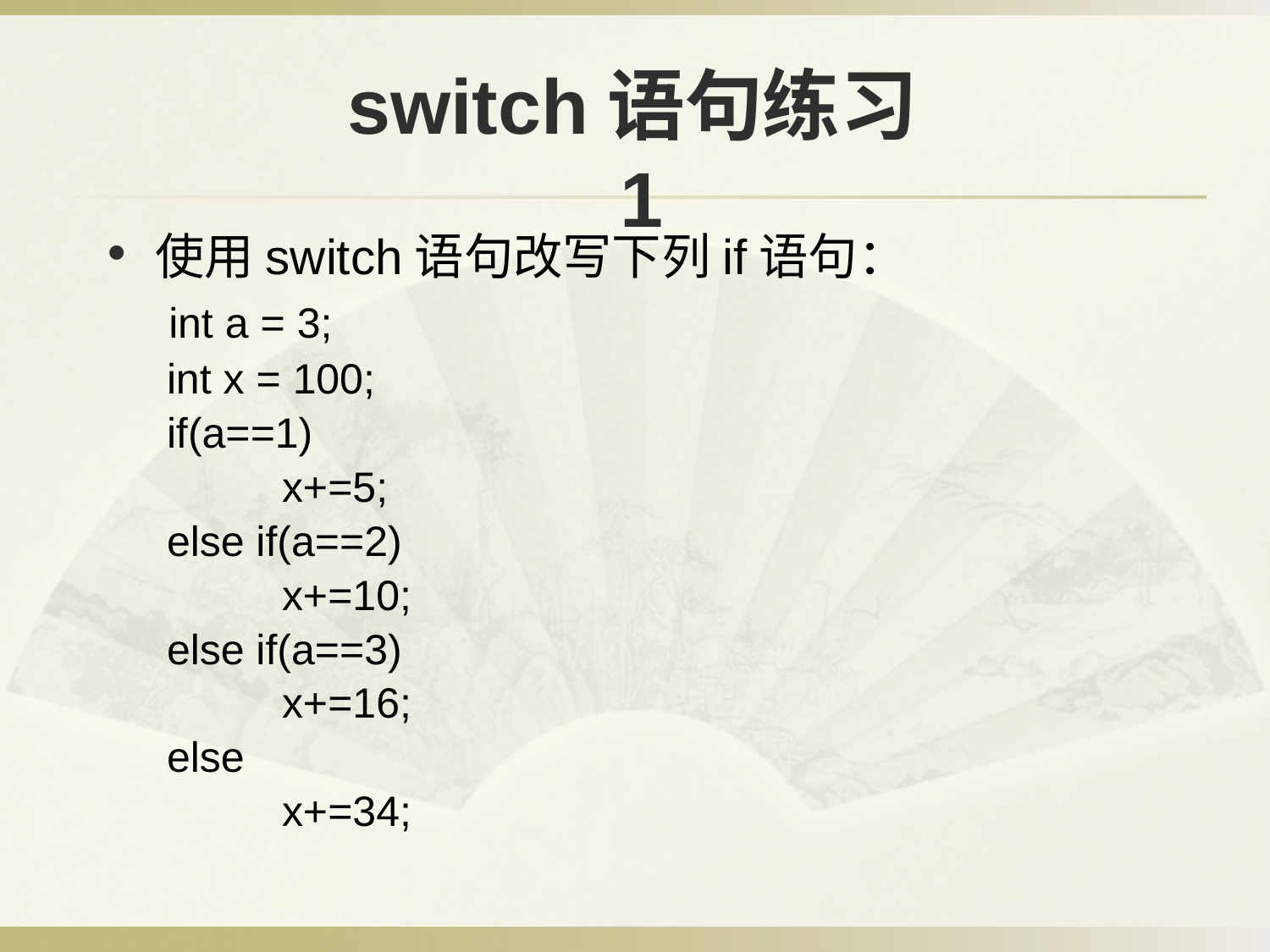

# switch语句练习1
使用switch语句改写下列if语句：
 	 int a = 3;
 	 int x = 100;
 	 if(a==1)
		x+=5;
 	 else if(a==2)
		x+=10;
 	 else if(a==3)
		x+=16;
 	 else
		x+=34;